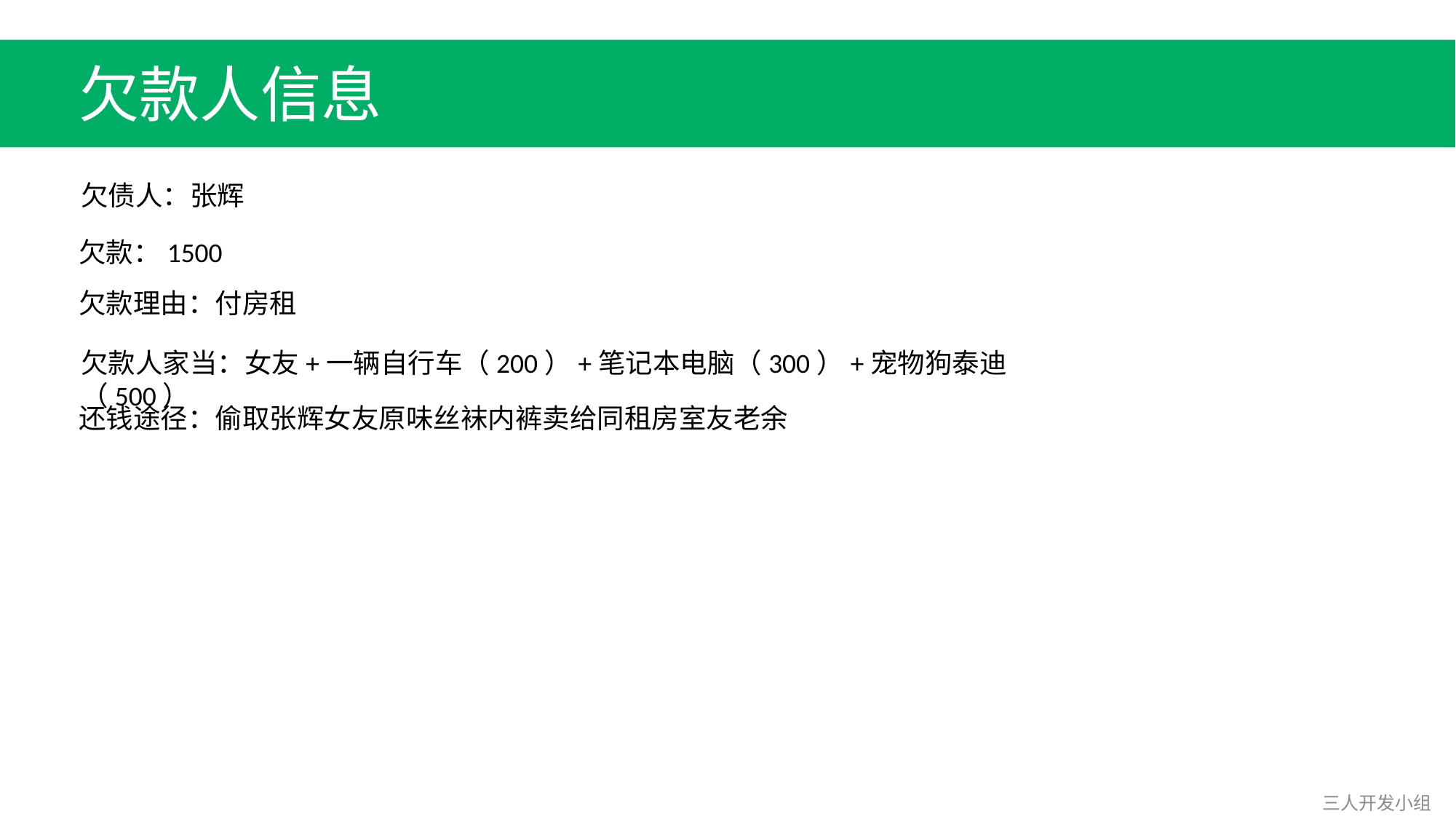

欠款人信息
欠债人：张辉
欠款：1500
欠款理由：付房租
欠款人家当：女友+一辆自行车（200）+笔记本电脑（300）+宠物狗泰迪（500）
还钱途径：偷取张辉女友原味丝袜内裤卖给同租房室友老余
三人开发小组